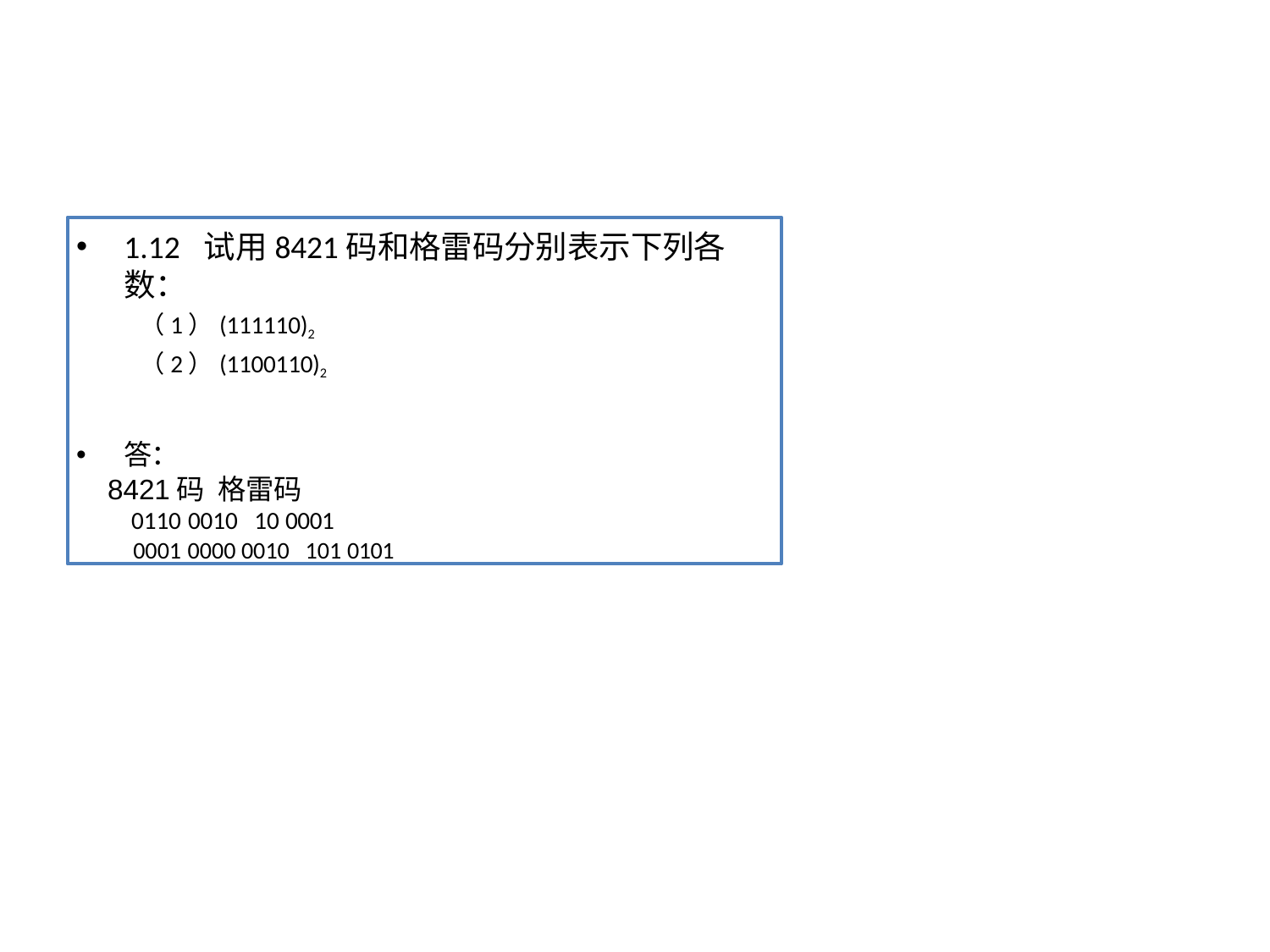

1.12 试用8421码和格雷码分别表示下列各数：
（1）(111110)2
（2）(1100110)2

答：
    8421码  格雷码
          0110 0010   10 0001
           0001 0000 0010   101 0101